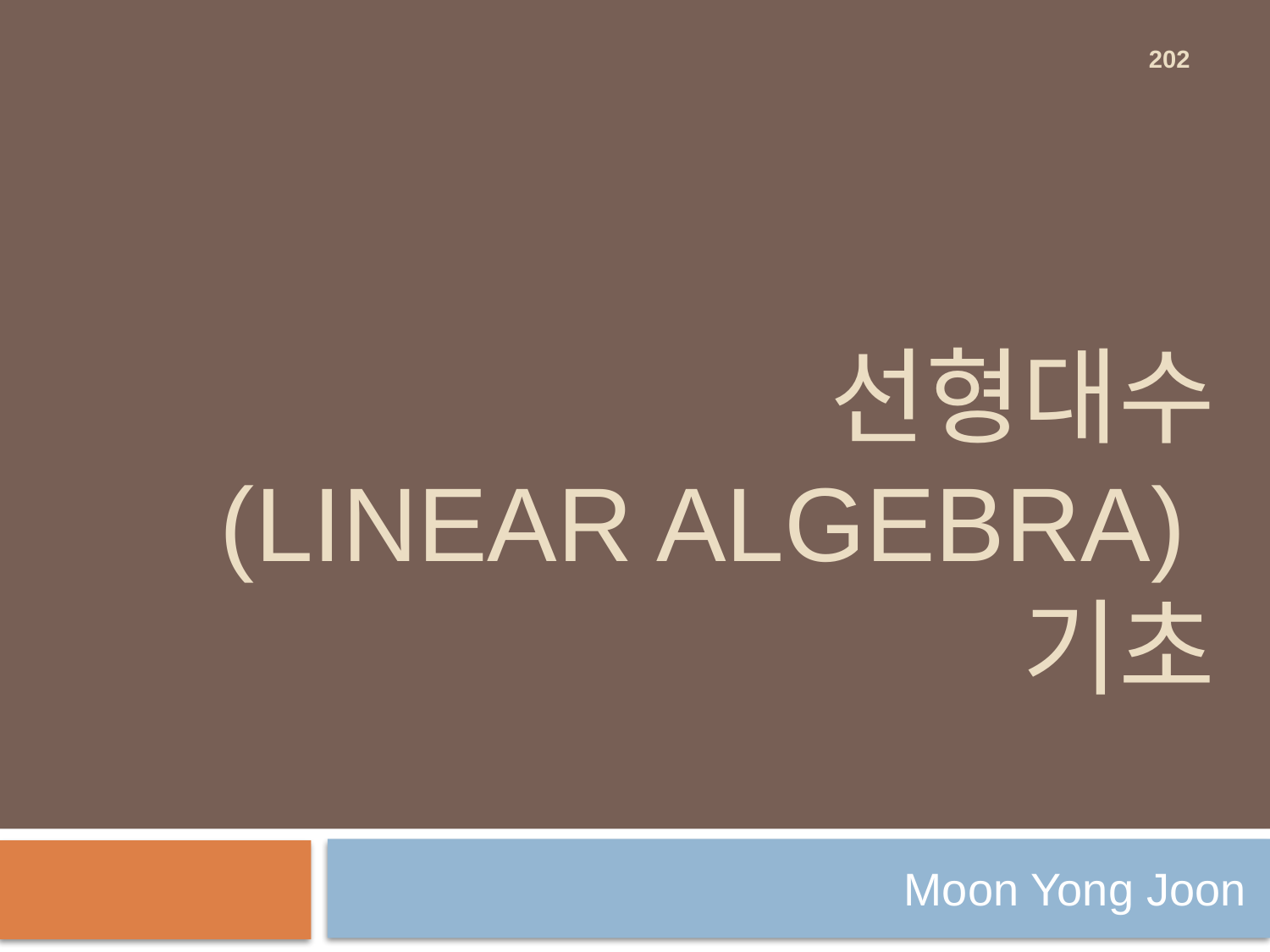

202
# 선형대수 (Linear algebra) 기초
Moon Yong Joon